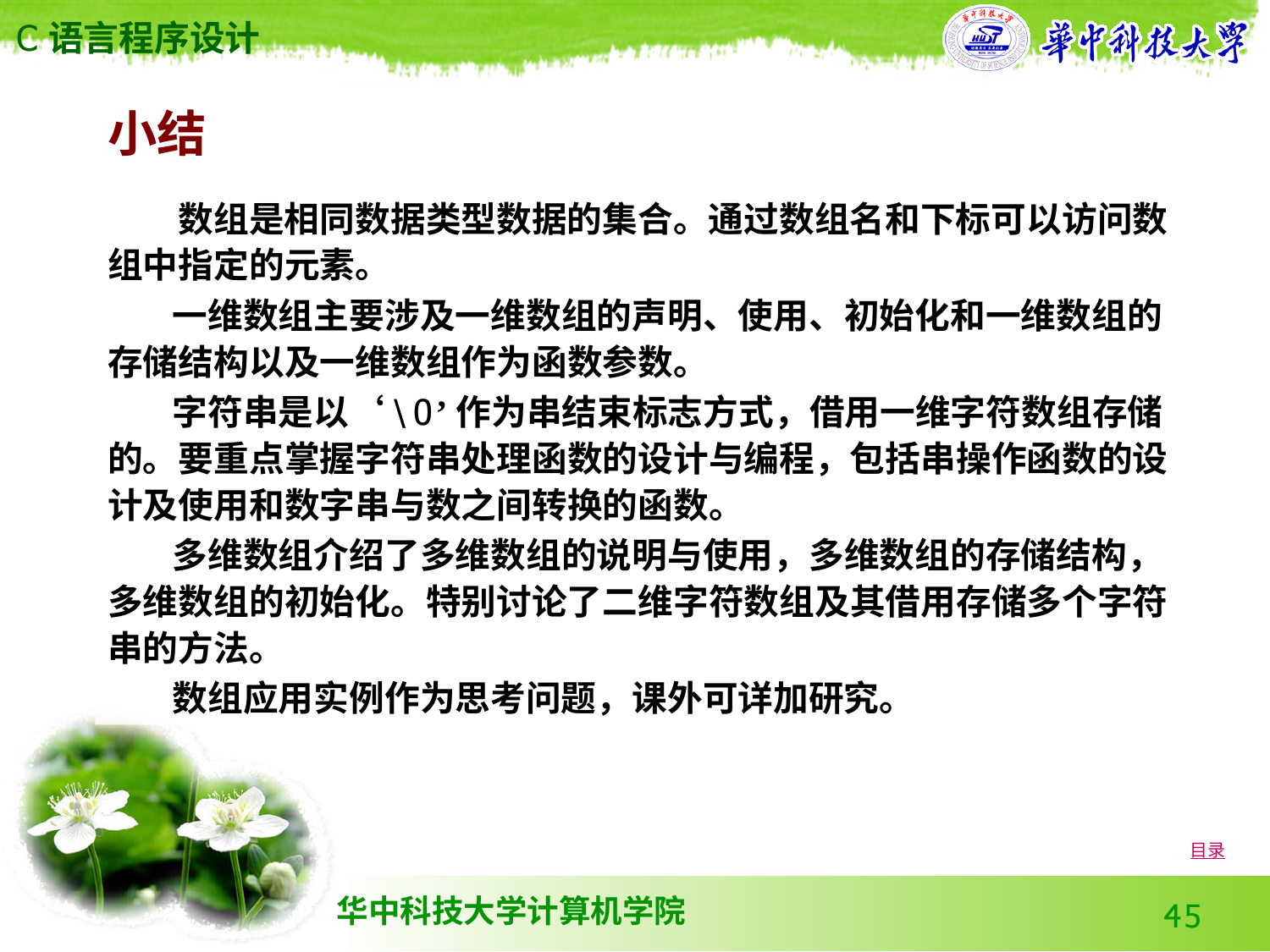

小结
　　数组是相同数据类型数据的集合。通过数组名和下标可以访问数组中指定的元素。
       一维数组主要涉及一维数组的声明、使用、初始化和一维数组的存储结构以及一维数组作为函数参数。
       字符串是以‘\0’作为串结束标志方式，借用一维字符数组存储的。要重点掌握字符串处理函数的设计与编程，包括串操作函数的设计及使用和数字串与数之间转换的函数。
       多维数组介绍了多维数组的说明与使用，多维数组的存储结构，多维数组的初始化。特别讨论了二维字符数组及其借用存储多个字符串的方法。
       数组应用实例作为思考问题，课外可详加研究。
目录
45